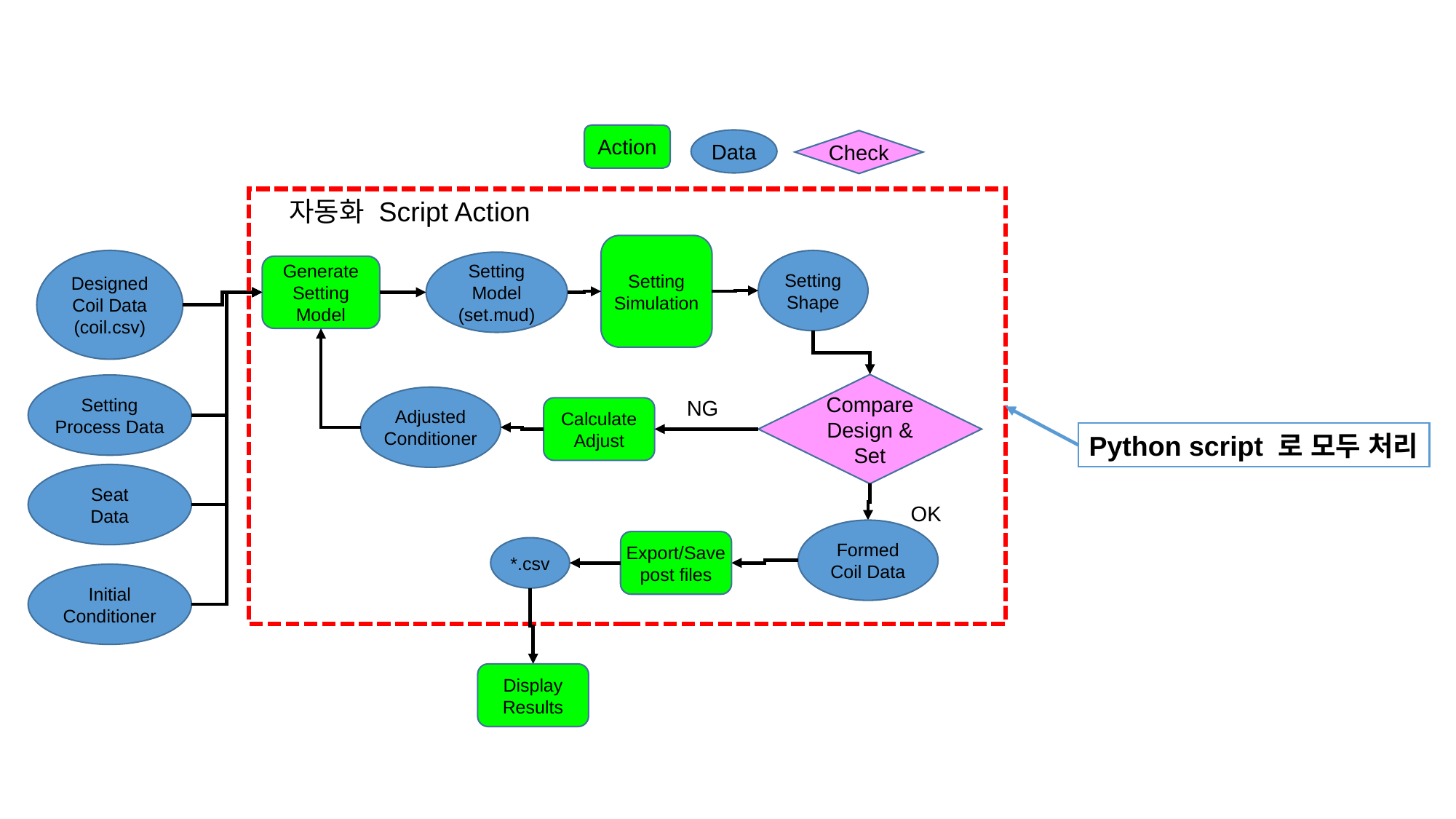

Action
Data
Check
   자동화 Script Action
Setting Simulation
Designed Coil Data
(coil.csv)
Setting Shape
Setting Model
(set.mud)
Generate Setting Model
Compare Design & Set
Setting Process Data
Adjusted Conditioner
NG
Calculate Adjust
Python script 로 모두 처리
Seat
Data
OK
Formed Coil Data
Export/Save post files
*.csv
Initial Conditioner
Display Results